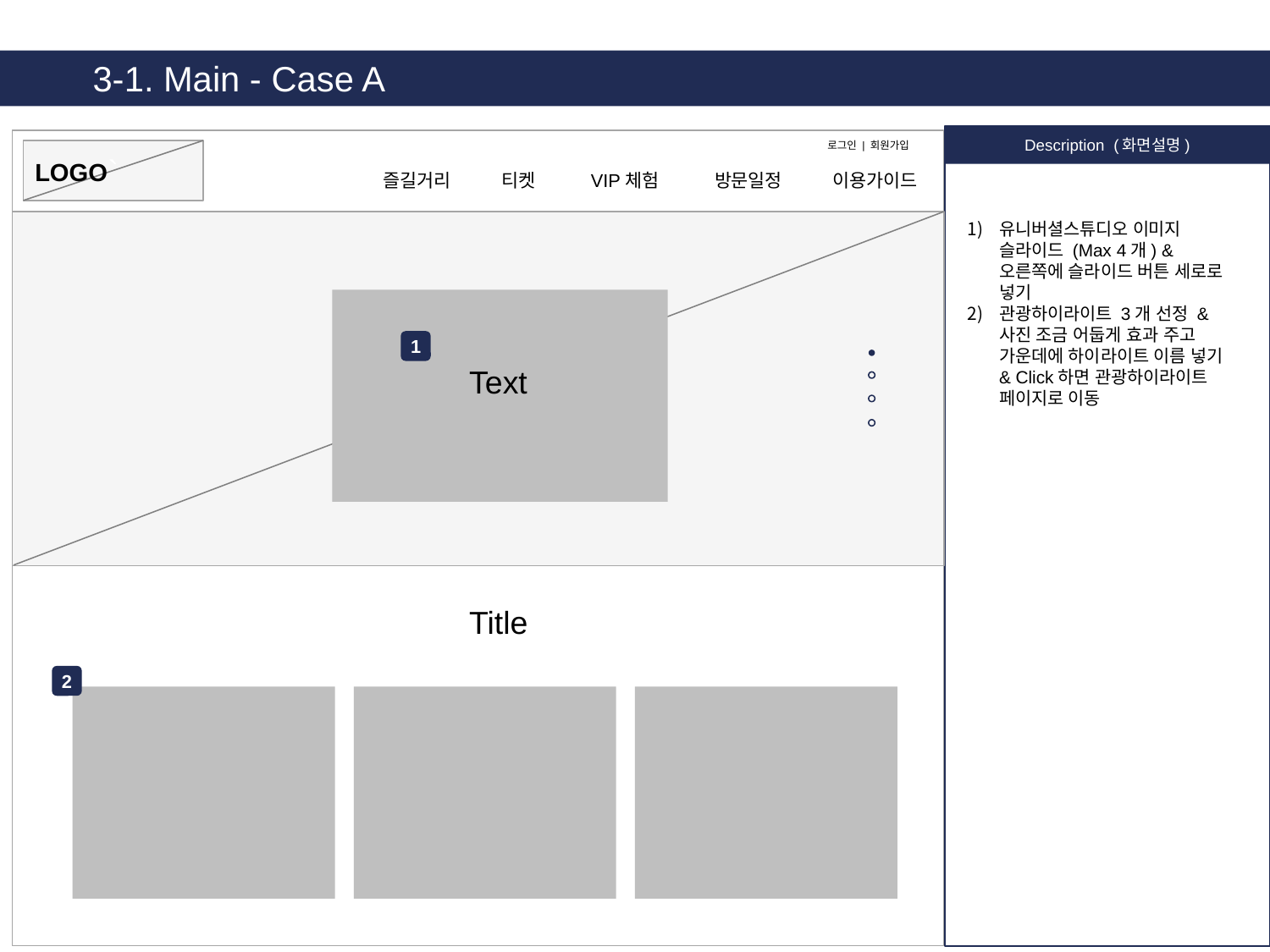

3-1. Main - Case A

Description  (화면설명)

로그인 | 회원가입
`
LOGO
즐길거리          티켓          VIP체험           방문일정          이용가이드

`
유니버셜스튜디오 이미지 슬라이드 (Max 4개) & 오른쪽에 슬라이드 버튼 세로로 넣기
관광하이라이트 3개 선정 & 사진 조금 어둡게 효과 주고 가운데에 하이라이트 이름 넣기 & Click하면 관광하이라이트 페이지로 이동

1

Text

Title

2